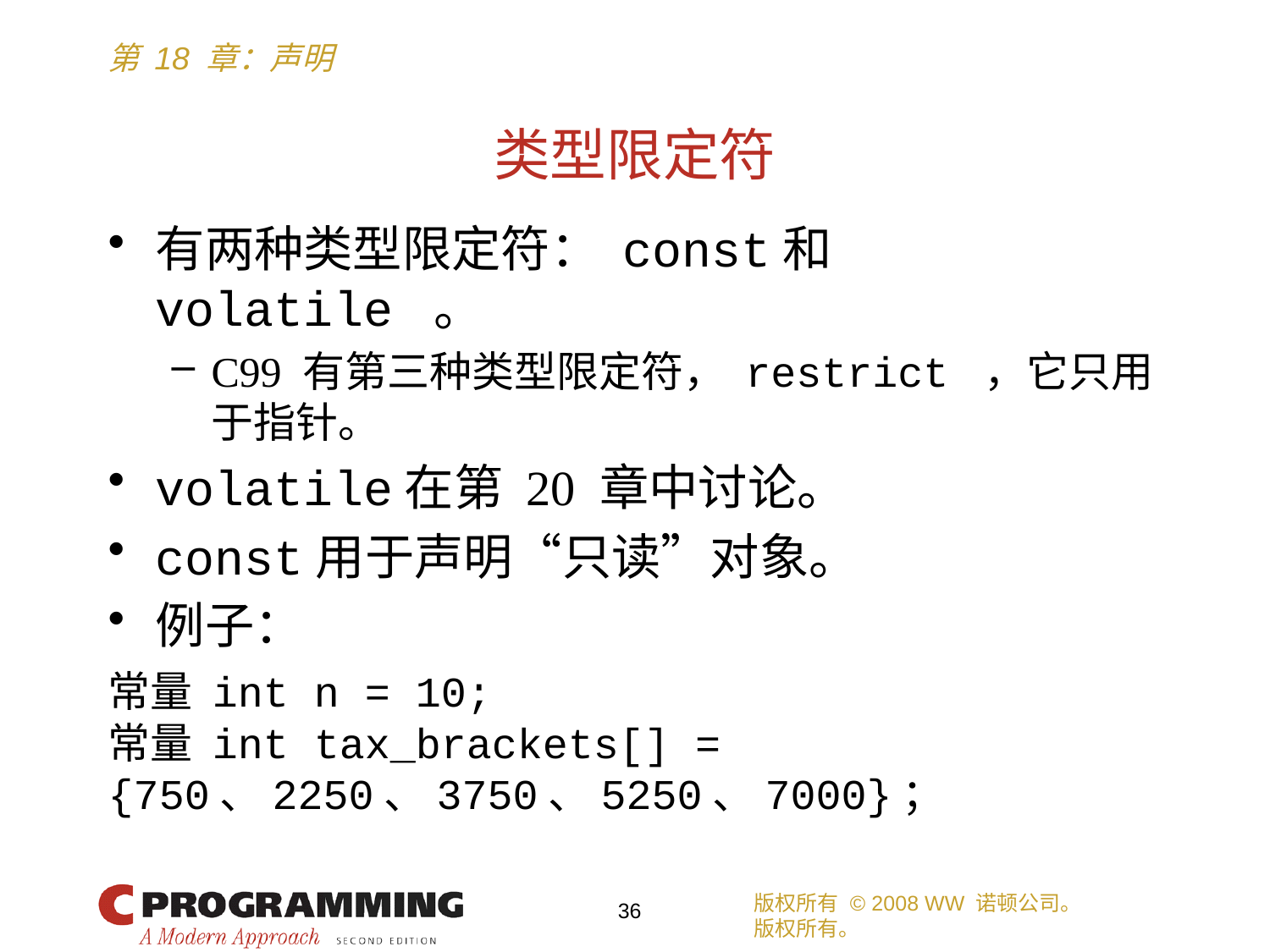

# 类型限定符
有两种类型限定符： const和volatile 。
C99 有第三种类型限定符， restrict ，它只用于指针。
volatile在第 20 章中讨论。
const用于声明“只读”对象。
例子：
常量 int n = 10;
常量 int tax_brackets[] =
{750、2250、3750、5250、7000}；
版权所有 © 2008 WW 诺顿公司。
版权所有。
36